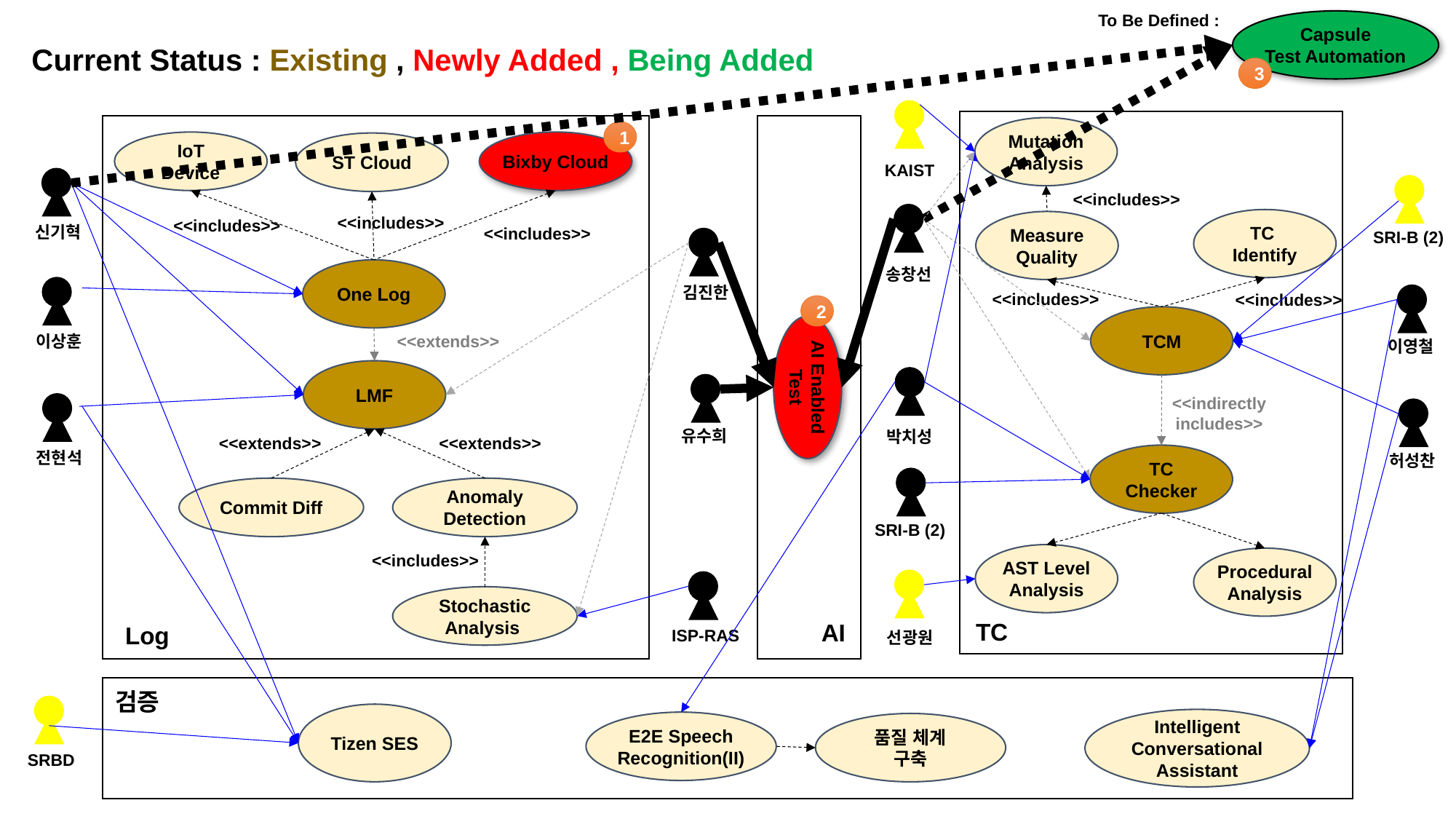

To Be Defined :
Capsule
Test Automation
Current Status : Existing , Newly Added , Being Added
3

Mutation
Analysis
1
IoT
Device
Bixby Cloud
ST Cloud
KAIST

<<includes>>

<<includes>>
TC
Identify
<<includes>>
Measure
Quality
신기혁
<<includes>>
SRI-B (2)

송창선
One Log
김진한

<<includes>>
<<includes>>

2
TCM
<<extends>>
이상훈
이영철
AI Enabled
Test
LMF

<<indirectly
includes>>

유수희
박치성
<<extends>>
<<extends>>
전현석
허성찬
TC
Checker

Commit Diff
Anomaly
Detection
SRI-B (2)
<<includes>>
AST Level
Analysis
Procedural
Analysis

Stochastic
Analysis
TC
AI
Log
ISP-RAS
선광원

검증

Tizen SES
Intelligent
Conversational Assistant
E2E Speech
Recognition(II)
품질 체계
구축
SRBD